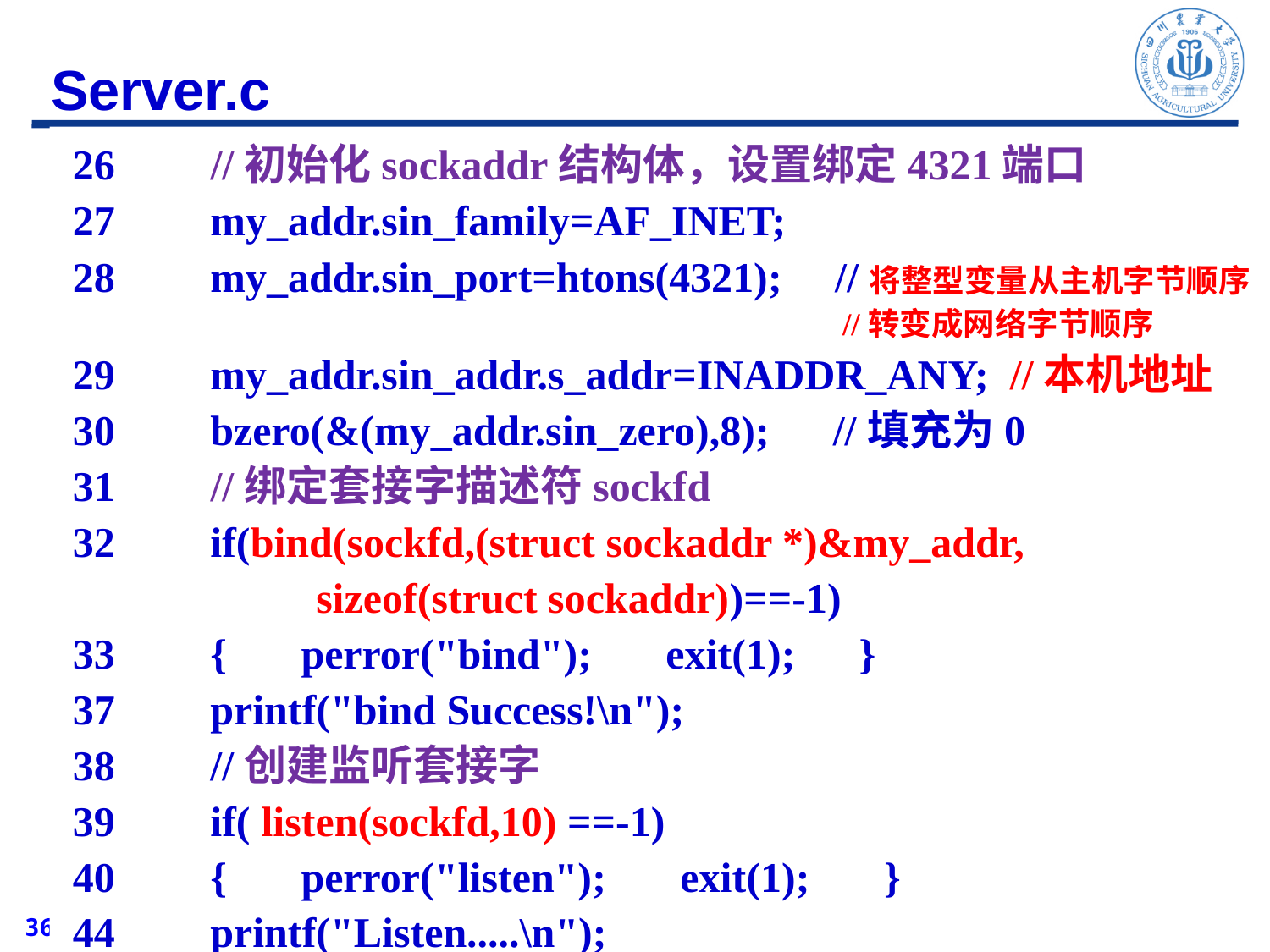

Server.c
 26         //初始化sockaddr结构体，设置绑定4321端口
 27         my_addr.sin_family=AF_INET;
 28         my_addr.sin_port=htons(4321);     //将整型变量从主机字节顺序
                                                                                                 //转变成网络字节顺序
 29         my_addr.sin_addr.s_addr=INADDR_ANY;  //本机地址
 30         bzero(&(my_addr.sin_zero),8);      //填充为0
 31         //绑定套接字描述符sockfd
 32         if(bind(sockfd,(struct sockaddr *)&my_addr,
                        sizeof(struct sockaddr))==-1)
 33         {       perror("bind");       exit(1);      }
 37         printf("bind Success!\n");
 38         //创建监听套接字
 39         if( listen(sockfd,10) ==-1)
 40         {       perror("listen");       exit(1);       }
 44         printf("Listen.....\n");